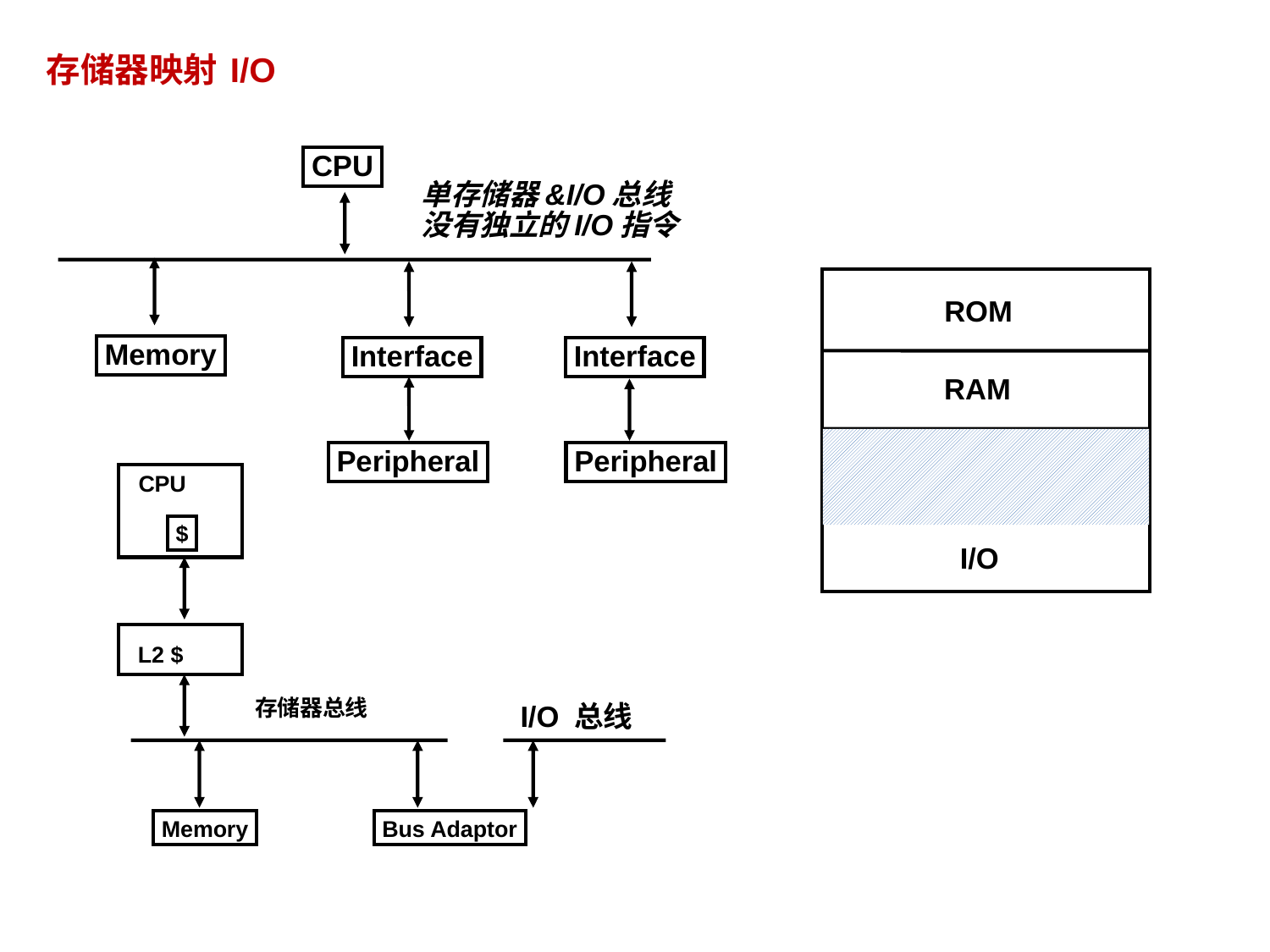

# 存储器映射 I/O
CPU
单存储器&I/O总线
没有独立的I/O指令

Memory
Interface
Interface

Peripheral
Peripheral

CPU
$

L2 $

存储器总线
I/O 总线

Memory
Bus Adaptor

ROM

RAM

I/O